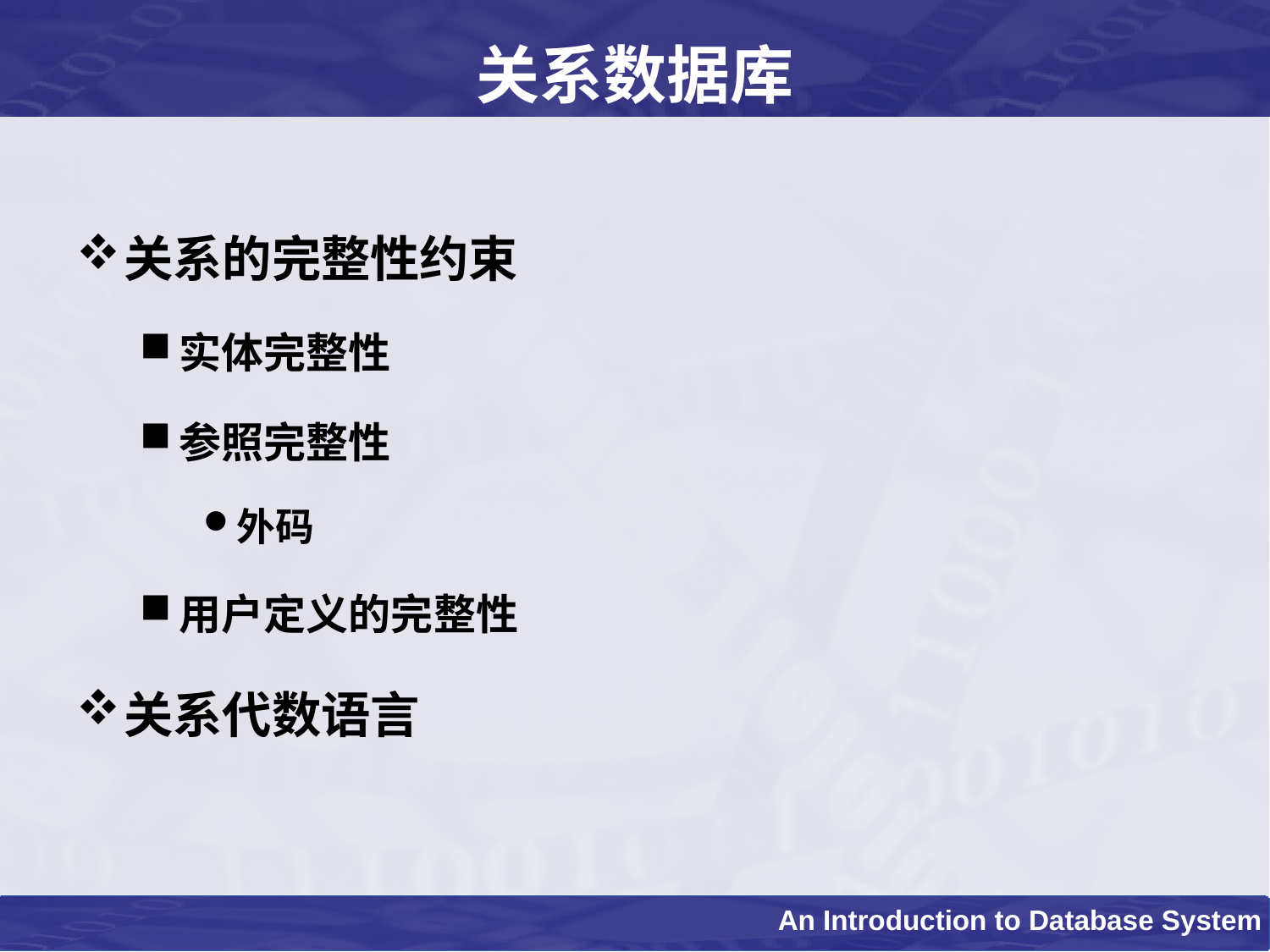

# 关系数据库
关系的完整性约束
实体完整性
参照完整性
外码
用户定义的完整性
关系代数语言